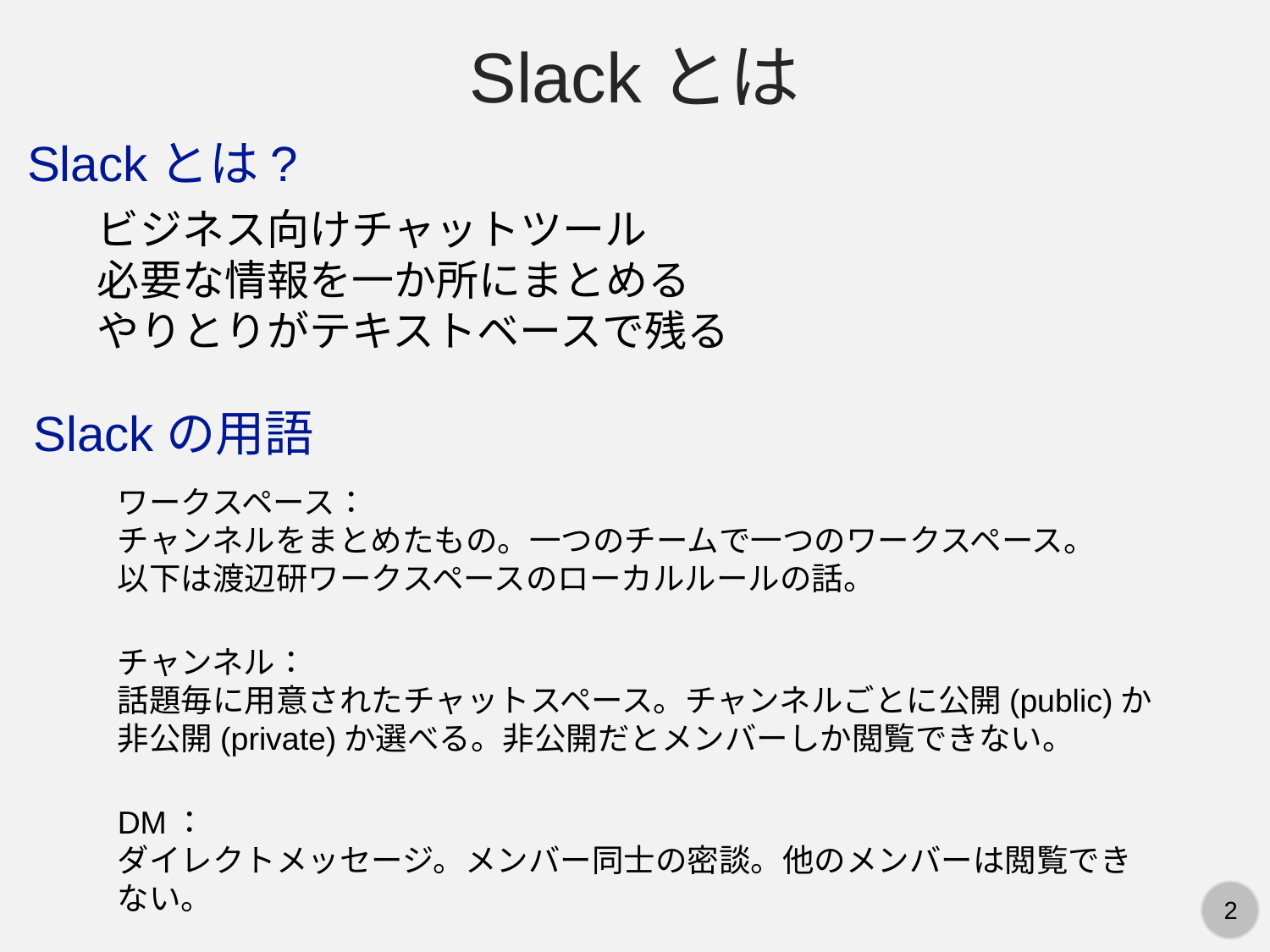

Slackとは
Slackとは?
ビジネス向けチャットツール
必要な情報を一か所にまとめる
やりとりがテキストベースで残る
Slackの用語
ワークスペース：
チャンネルをまとめたもの。一つのチームで一つのワークスペース。
以下は渡辺研ワークスペースのローカルルールの話。
チャンネル：
話題毎に用意されたチャットスペース。チャンネルごとに公開(public)か非公開(private)か選べる。非公開だとメンバーしか閲覧できない。
DM：
ダイレクトメッセージ。メンバー同士の密談。他のメンバーは閲覧できない。